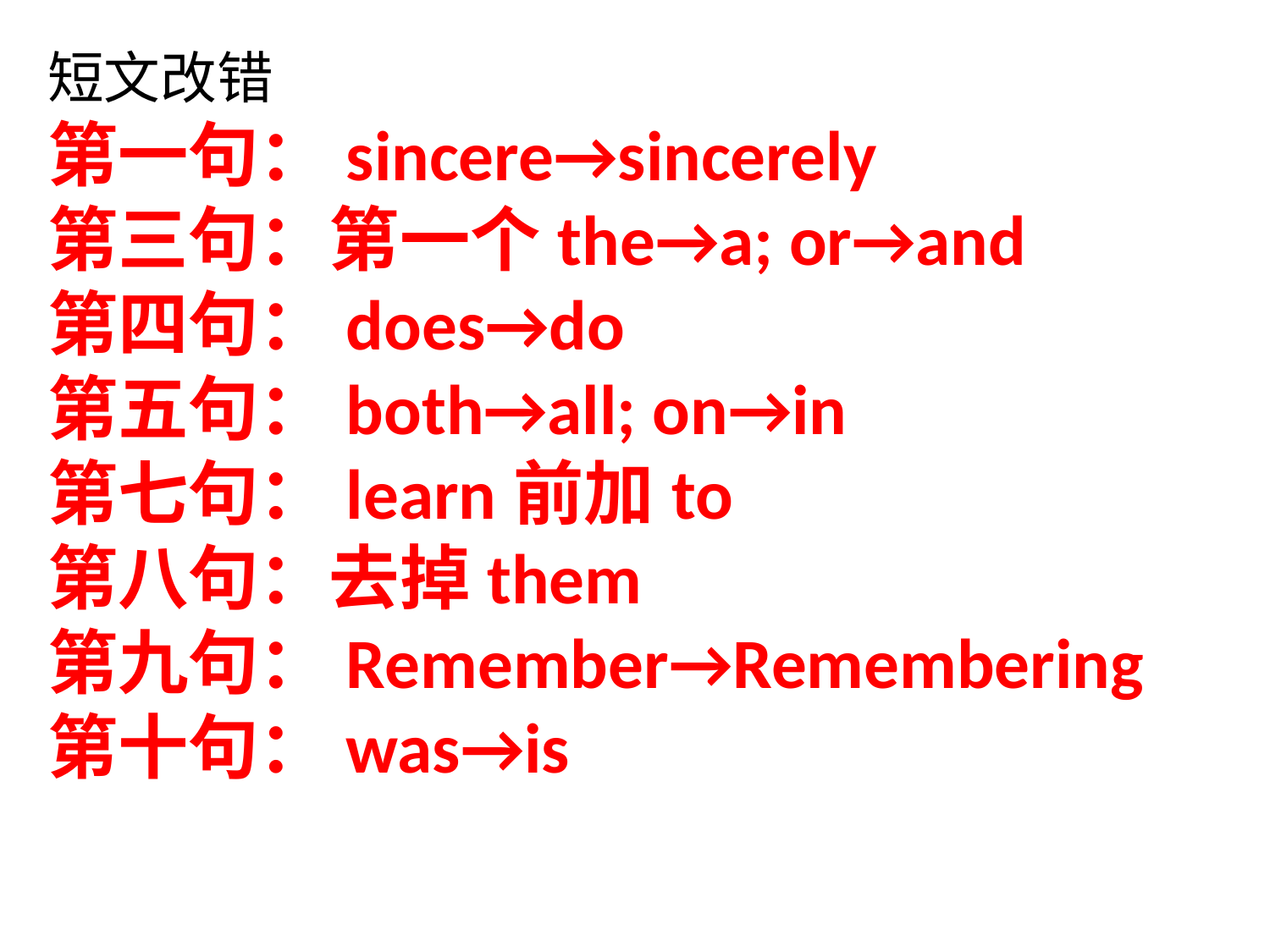

短文改错
第一句：sincere→sincerely
第三句：第一个the→a; or→and
第四句：does→do
第五句：both→all; on→in
第七句：learn前加to
第八句：去掉them
第九句：Remember→Remembering
第十句：was→is